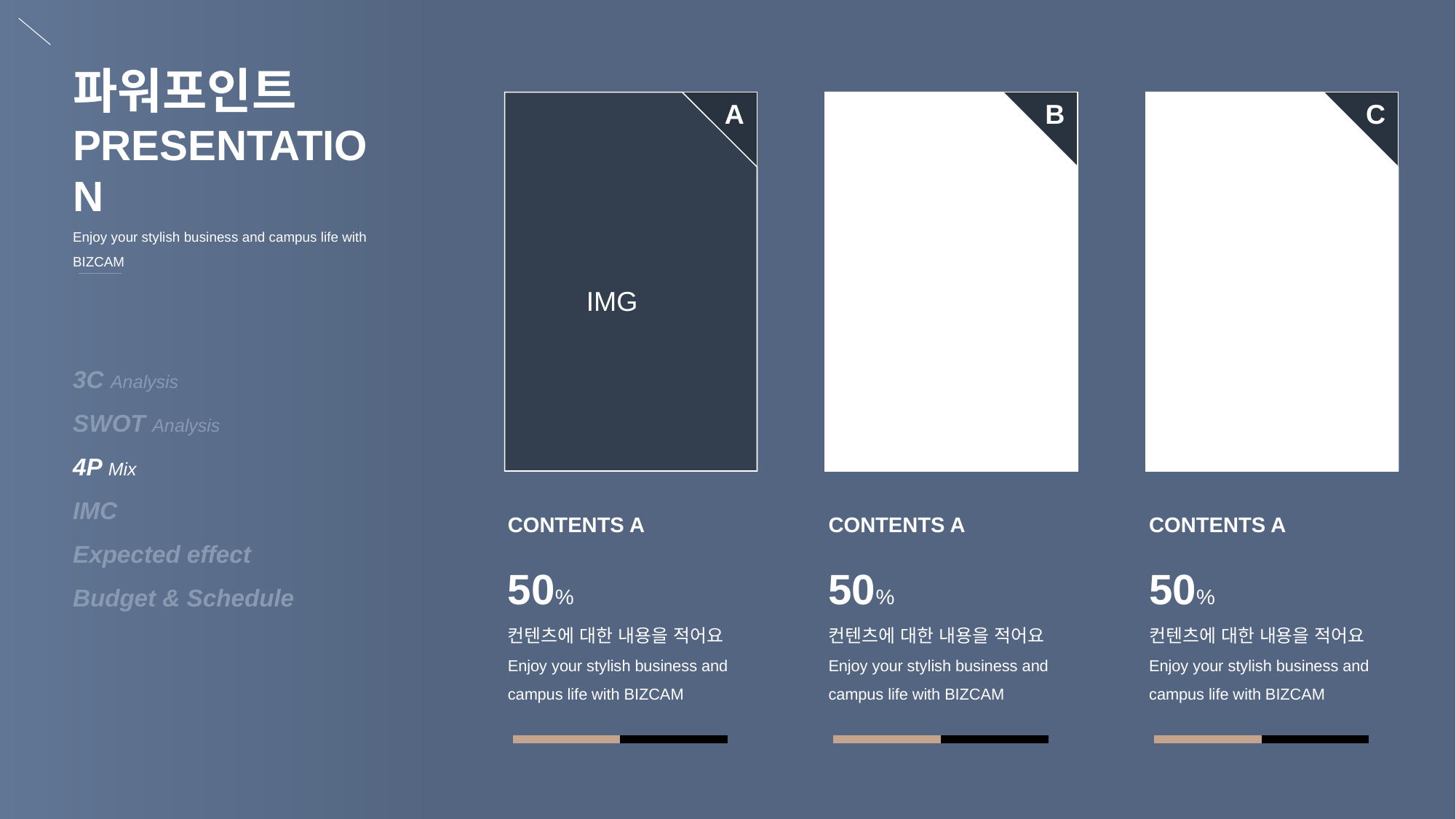

파워포인트 PRESENTATION
Enjoy your stylish business and campus life with BIZCAM
IMG

A
B
C
3C Analysis
SWOT Analysis
4P Mix
IMC
Expected effect
Budget & Schedule
CONTENTS A
50%
컨텐츠에 대한 내용을 적어요
Enjoy your stylish business and campus life with BIZCAM
CONTENTS A
50%
컨텐츠에 대한 내용을 적어요
Enjoy your stylish business and campus life with BIZCAM
CONTENTS A
50%
컨텐츠에 대한 내용을 적어요
Enjoy your stylish business and campus life with BIZCAM